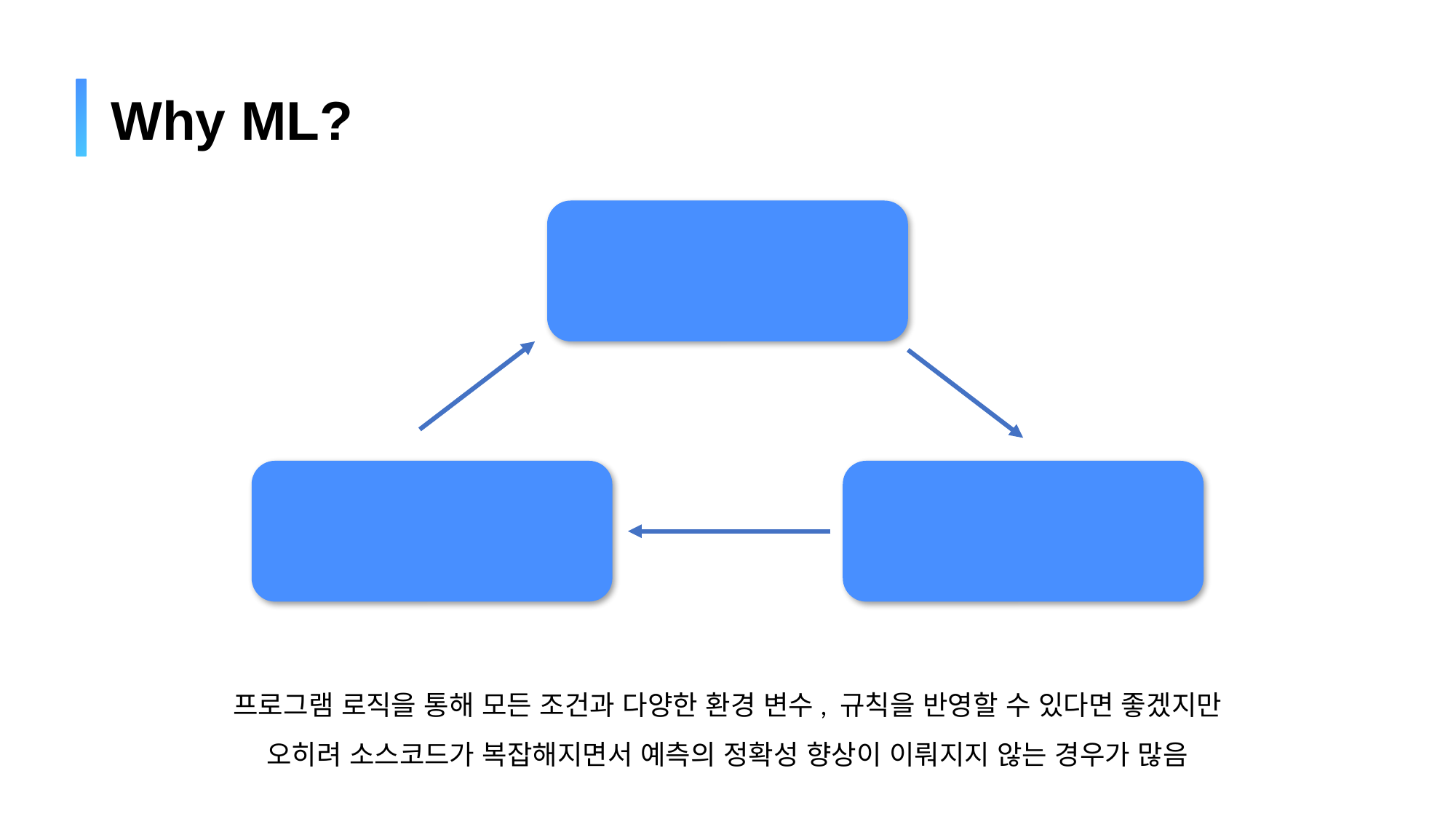

# Why ML?
코드 결함 발생
수정된 로직의 검증
기존 로직 수정
프로그램 로직을 통해 모든 조건과 다양한 환경 변수, 규칙을 반영할 수 있다면 좋겠지만
오히려 소스코드가 복잡해지면서 예측의 정확성 향상이 이뤄지지 않는 경우가 많음